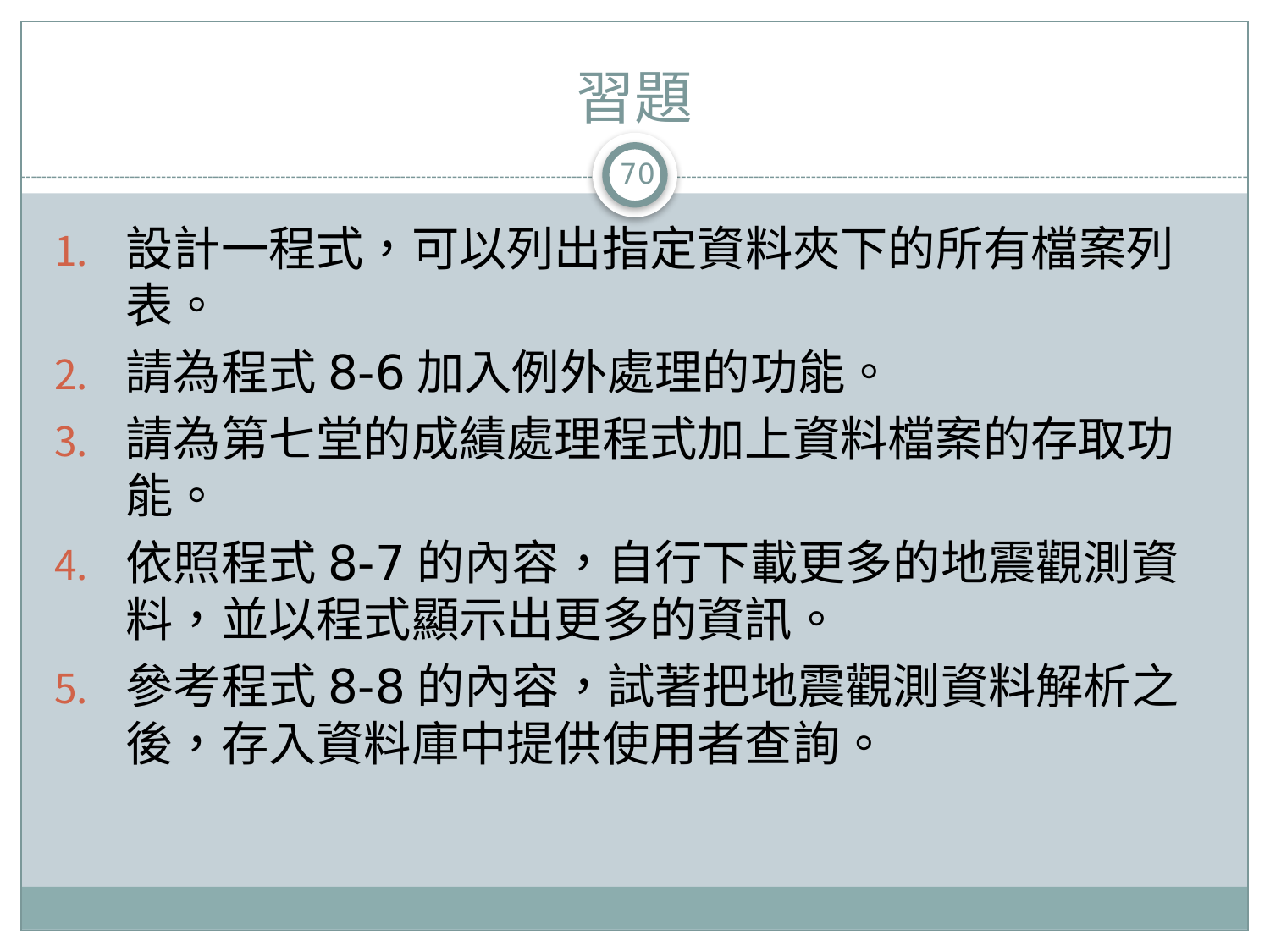

# 習題
70
設計一程式，可以列出指定資料夾下的所有檔案列表。
請為程式8-6加入例外處理的功能。
請為第七堂的成績處理程式加上資料檔案的存取功能。
依照程式8-7的內容，自行下載更多的地震觀測資料，並以程式顯示出更多的資訊。
參考程式8-8的內容，試著把地震觀測資料解析之後，存入資料庫中提供使用者查詢。